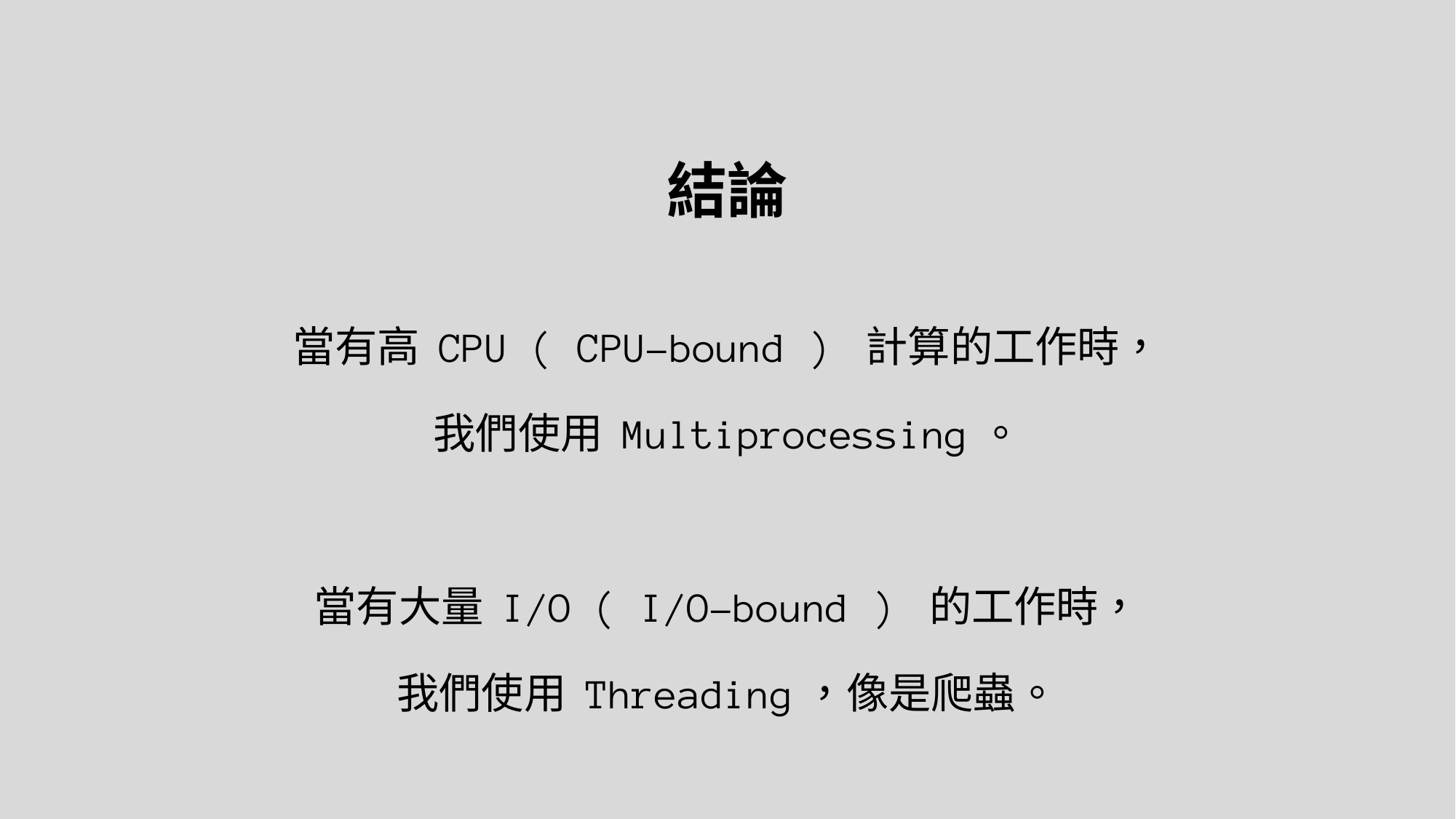

結論
當有高 CPU ( CPU-bound ) 計算的工作時，
我們使用 Multiprocessing。

當有大量 I/O ( I/O-bound ) 的工作時，
我們使用 Threading，像是爬蟲。